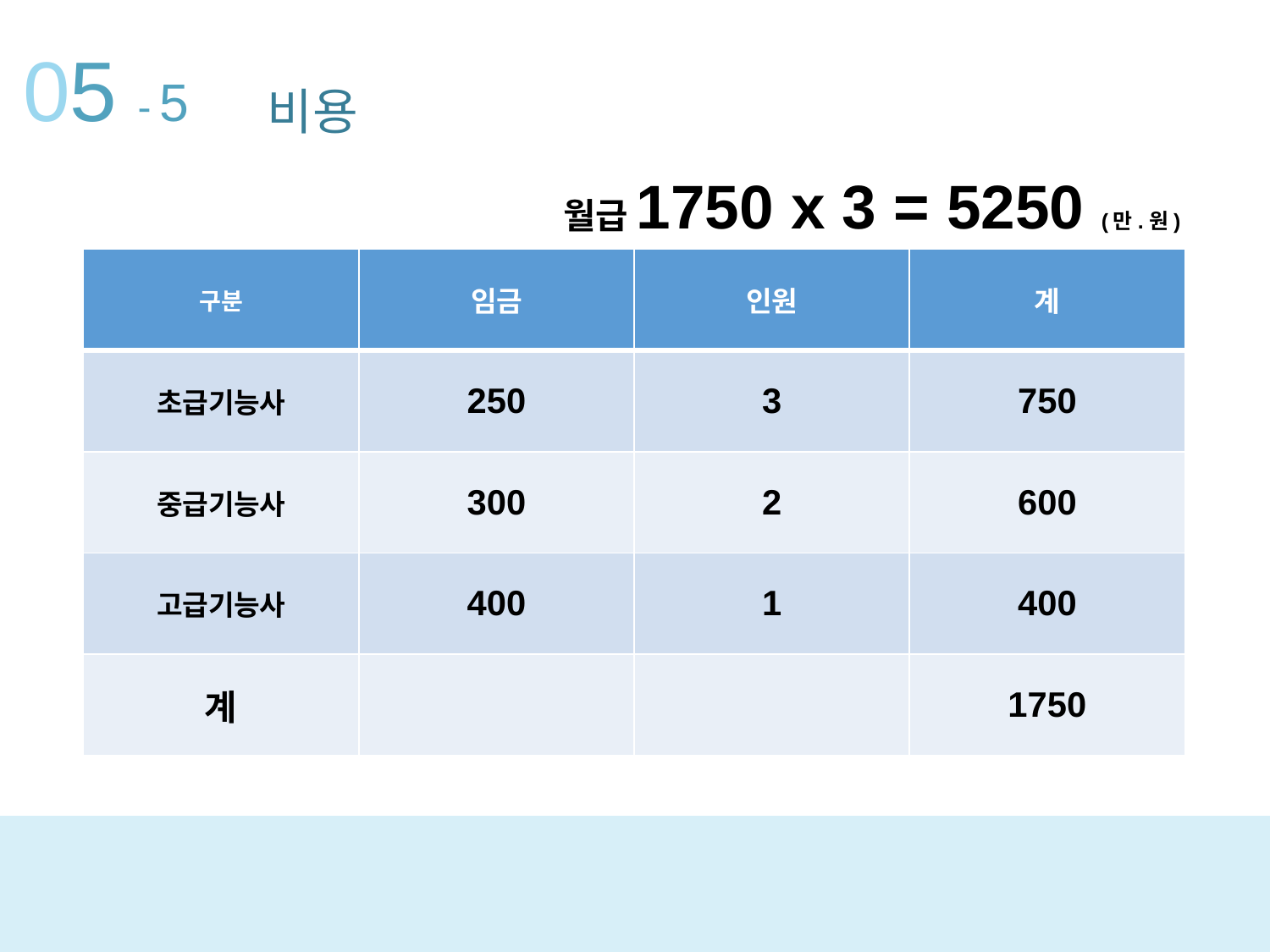

05 - 5
비용
월급1750 x 3 = 5250 (만.원)
월급
| 구분 | 임금 | 인원 | 계 |
| --- | --- | --- | --- |
| 초급기능사 | 250 | 3 | 750 |
| 중급기능사 | 300 | 2 | 600 |
| 고급기능사 | 400 | 1 | 400 |
| 계 |  |  | 1750 |